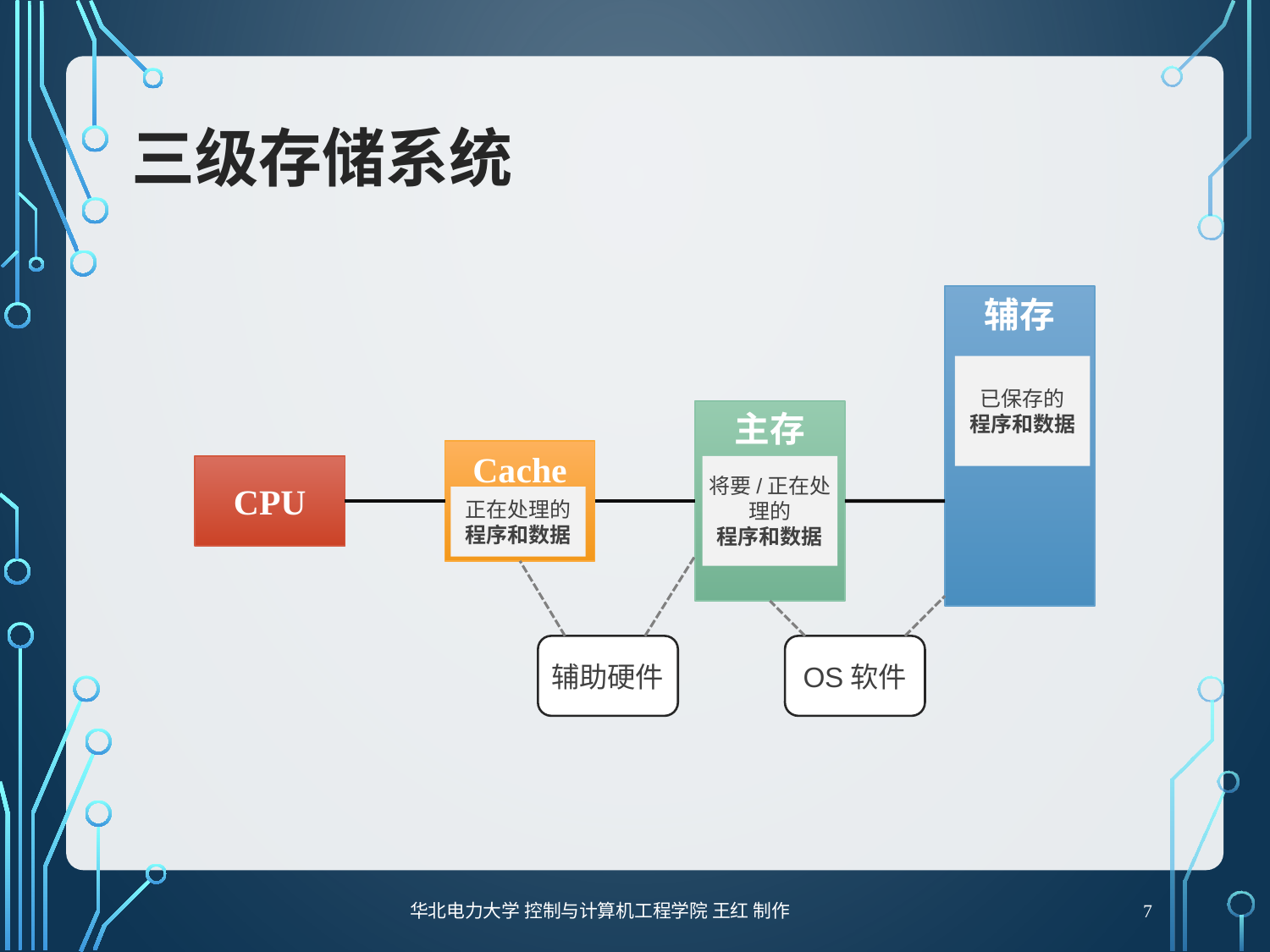

# 三级存储系统
辅存
已保存的
程序和数据
主存
Cache
CPU
将要/正在处理的
程序和数据
正在处理的
程序和数据
辅助硬件
OS软件
7
华北电力大学 控制与计算机工程学院 王红 制作